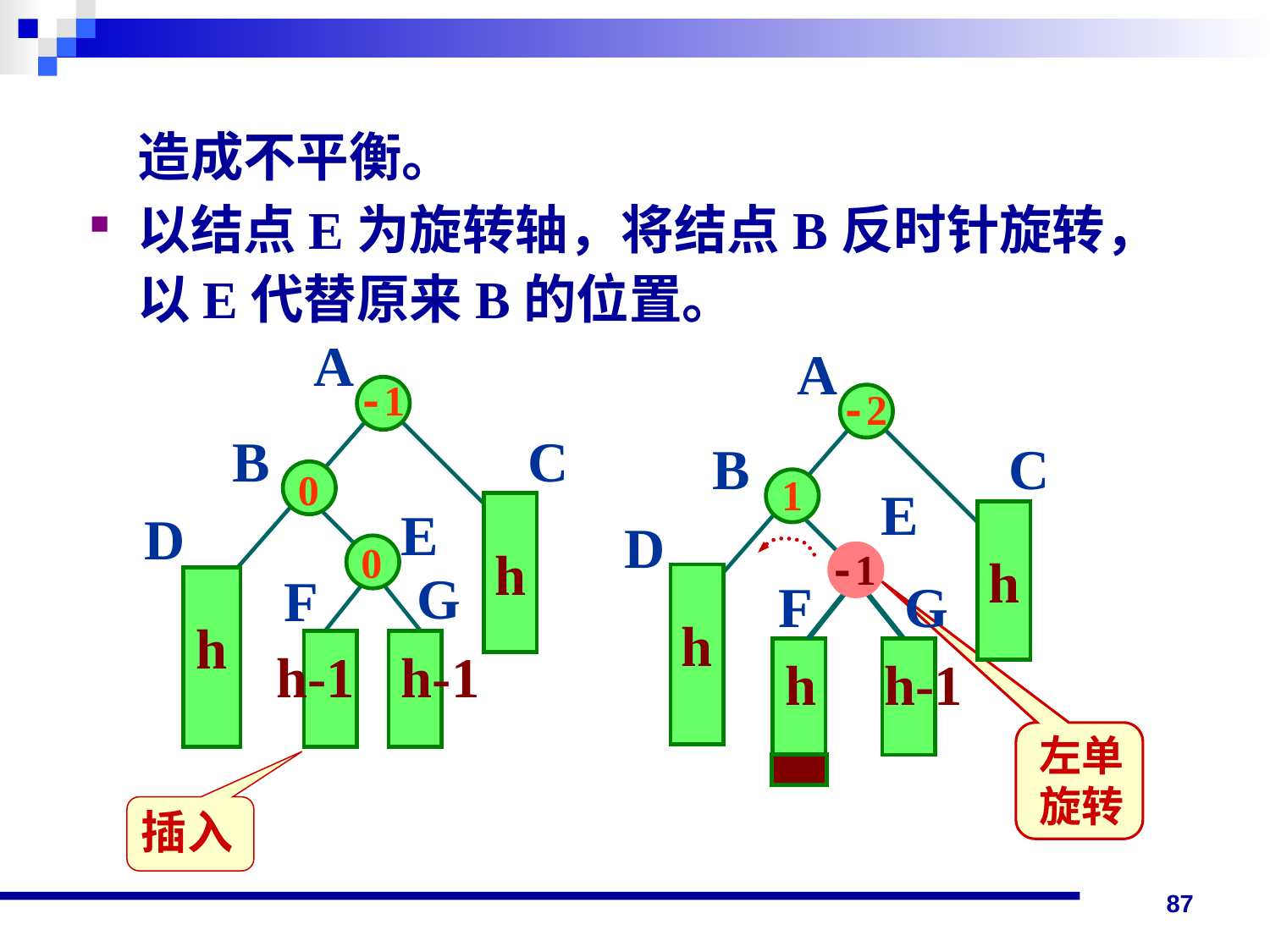

造成不平衡。
以结点E为旋转轴，将结点B反时针旋转，以E代替原来B的位置。
A
A
-2

h

h

h
h-1

B
C
1
E
D
-1
F
G

左单
旋转
-1

B

C
0

E
h
D

0

G
F
h

h-1
h-1

插入
87